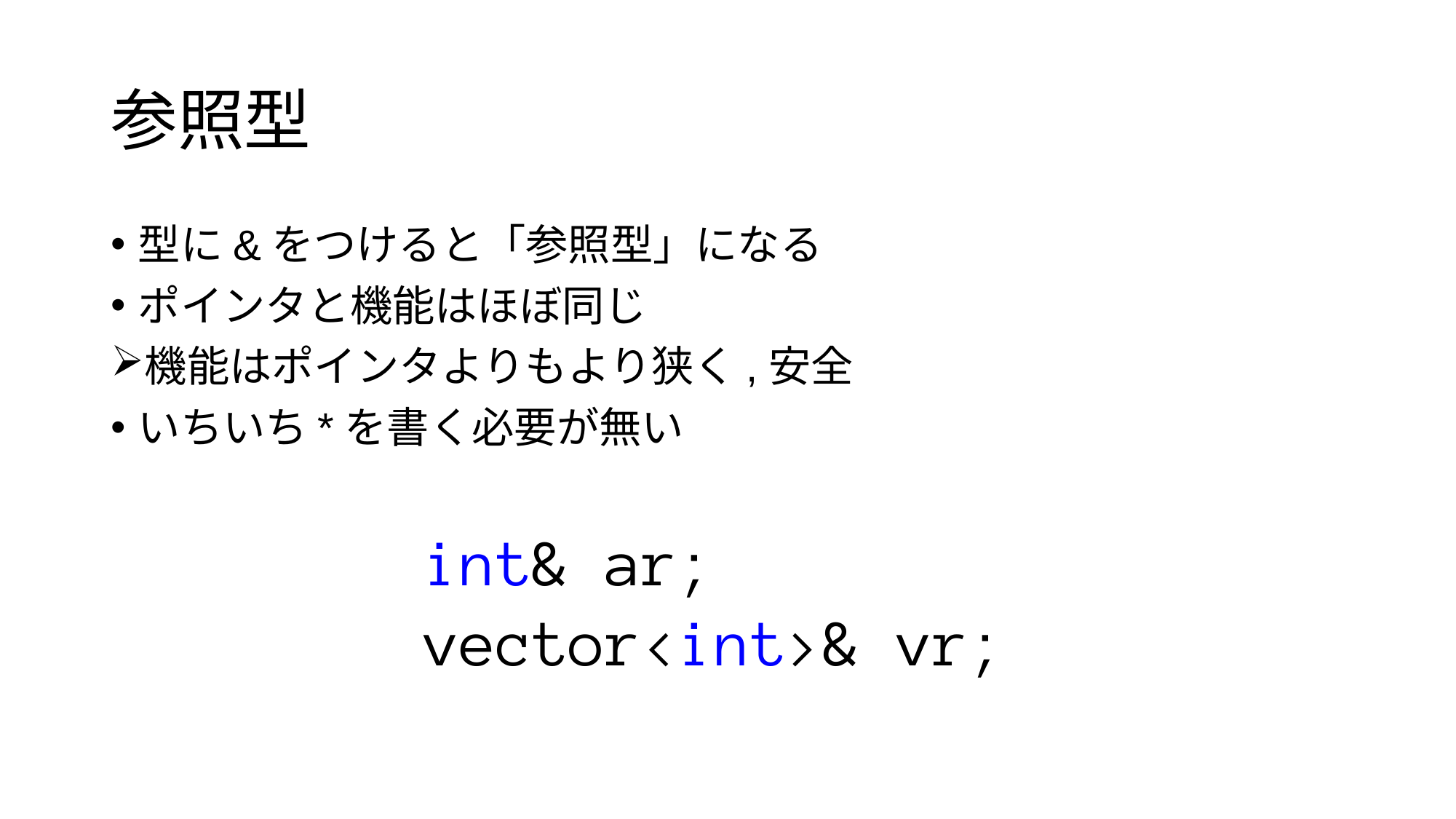

# 参照型
型に&をつけると「参照型」になる
ポインタと機能はほぼ同じ
機能はポインタよりもより狭く,安全
いちいち*を書く必要が無い
int& ar;
vector<int>& vr;